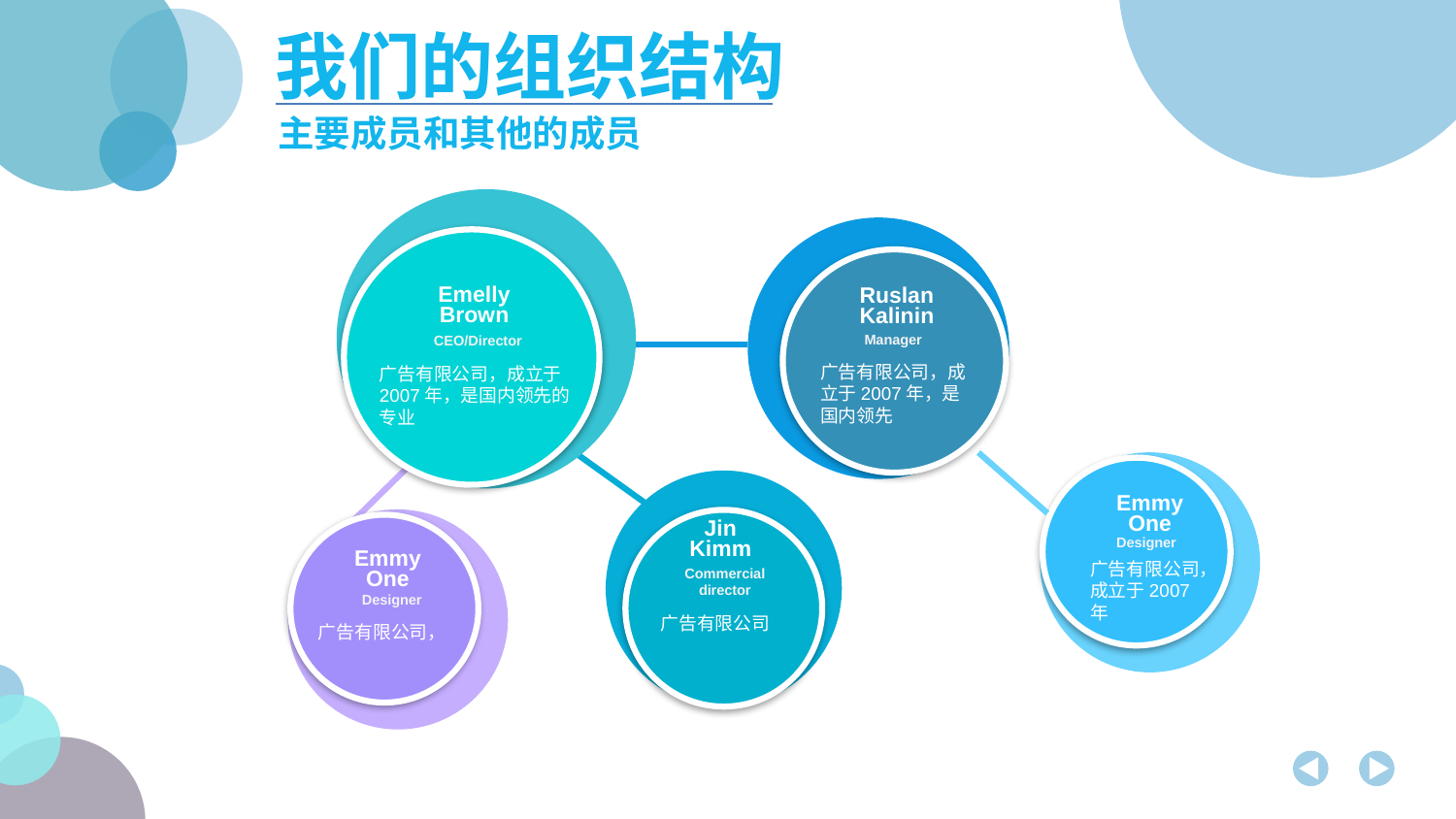

我们的组织结构
主要成员和其他的成员

Emelly
Brown
CEO/Director
广告有限公司，成立于2007年，是国内领先的专业

Ruslan
Kalinin
Manager

广告有限公司，成立于2007年，是国内领先

Emmy
One
Designer
广告有限公司，成立于2007年

Emmy
One
Designer
广告有限公司，

Jin
Kimm
Commercial
director
广告有限公司